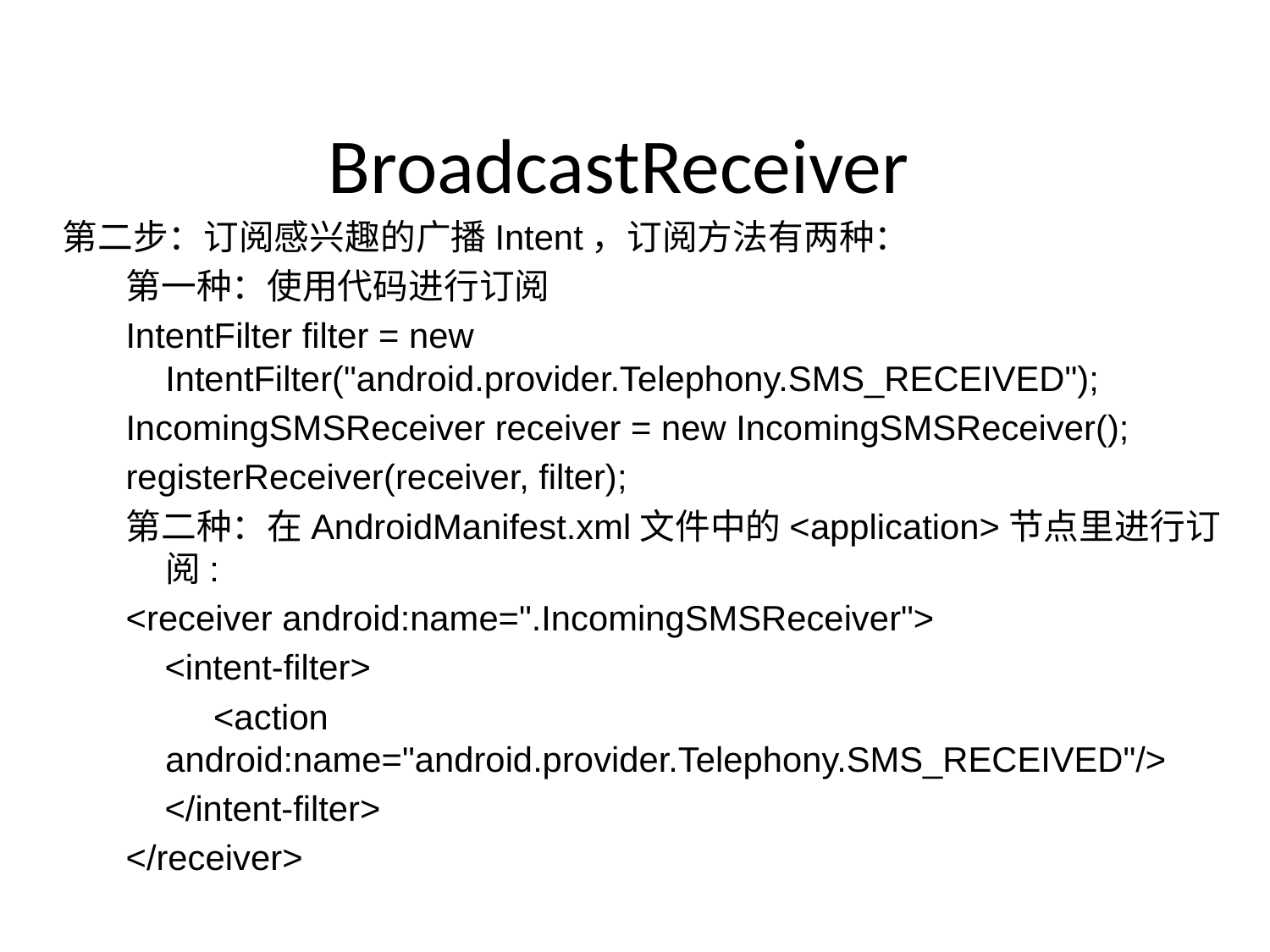

# BroadcastReceiver
第二步：订阅感兴趣的广播Intent，订阅方法有两种：
第一种：使用代码进行订阅
IntentFilter filter = new IntentFilter("android.provider.Telephony.SMS_RECEIVED");
IncomingSMSReceiver receiver = new IncomingSMSReceiver();
registerReceiver(receiver, filter);
第二种：在AndroidManifest.xml文件中的<application>节点里进行订阅:
<receiver android:name=".IncomingSMSReceiver">
    <intent-filter>
         <action   				 	android:name="android.provider.Telephony.SMS_RECEIVED"/>
    </intent-filter>
</receiver>